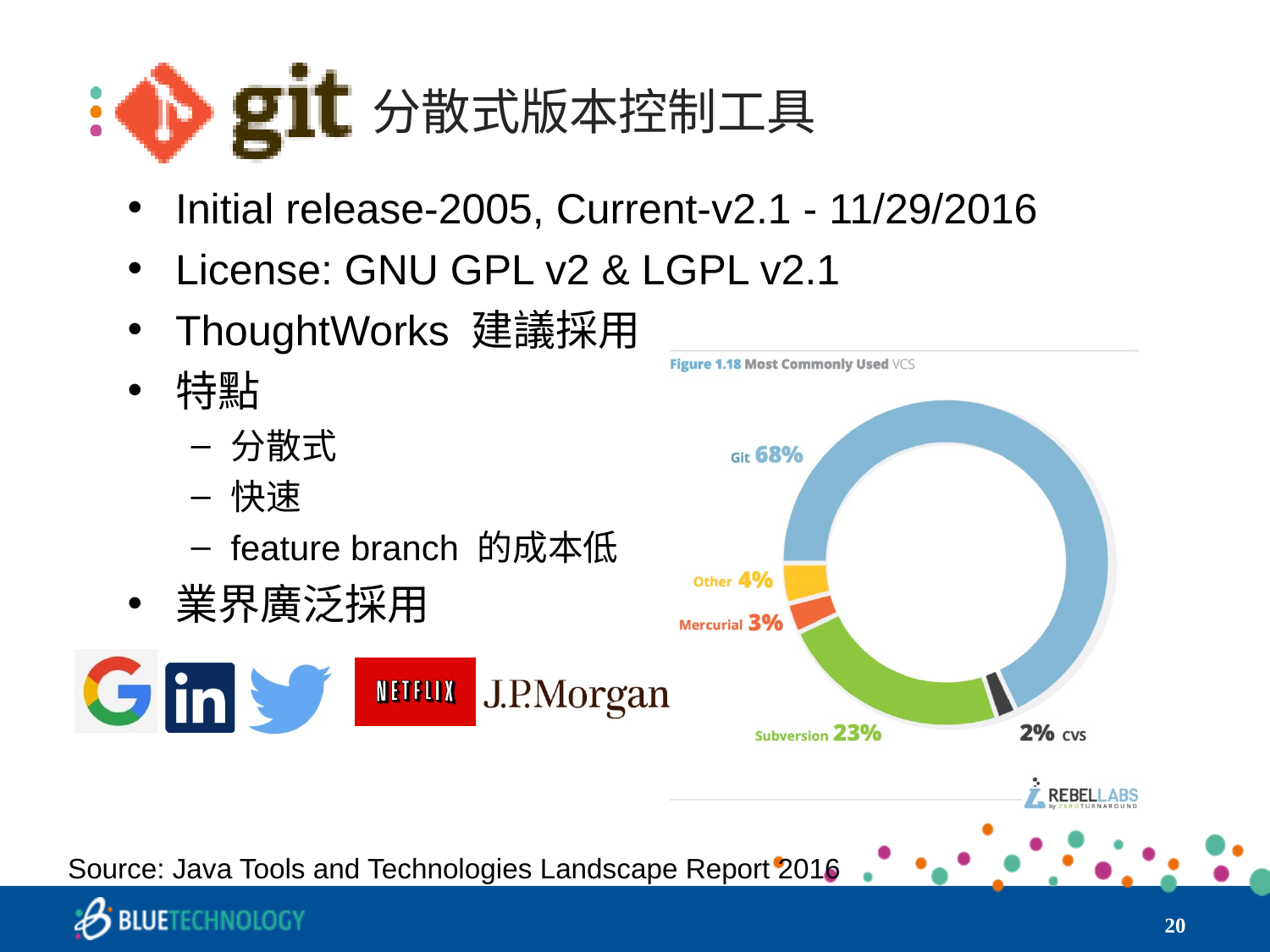

# 分散式版本控制工具
Initial release-2005, Current-v2.1 - 11/29/2016
License: GNU GPL v2 & LGPL v2.1
ThoughtWorks 建議採用
特點
分散式
快速
feature branch 的成本低
業界廣泛採用

Source: Java Tools and Technologies Landscape Report 2016
20